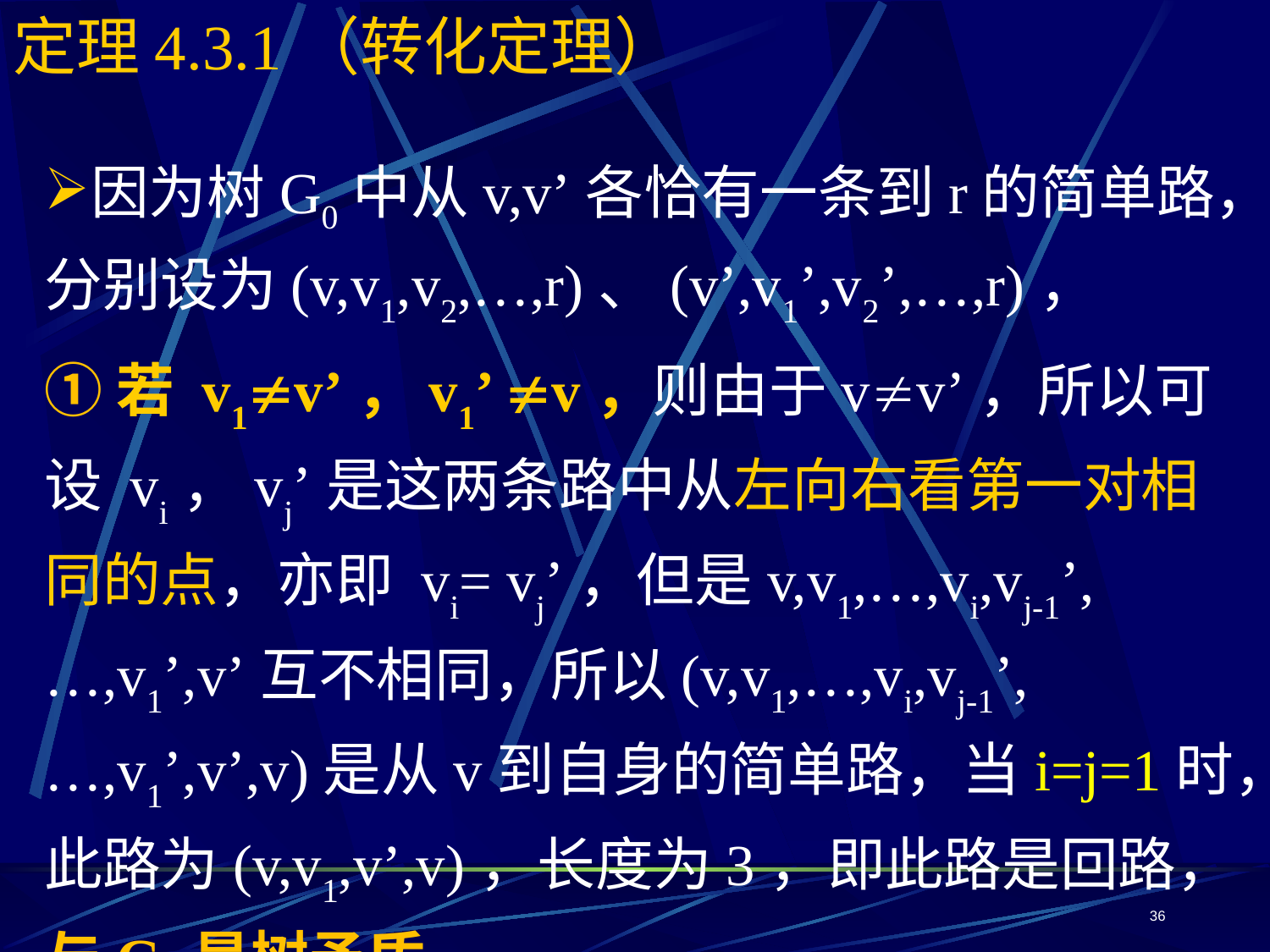

# 定理4.3.1（转化定理）
因为树G0中从v,v’各恰有一条到r的简单路，分别设为(v,v1,v2,…,r)、(v’,v1’,v2’,…,r)，
①若 v1≠v’，v1’ ≠v，则由于v≠v’，所以可设 vi，vj’是这两条路中从左向右看第一对相同的点，亦即 vi= vj’，但是v,v1,…,vi,vj-1’,…,v1’,v’互不相同，所以(v,v1,…,vi,vj-1’,…,v1’,v’,v)是从v到自身的简单路，当i=j=1时，此路为(v,v1,v’,v)，长度为3，即此路是回路，与G0是树矛盾。
36